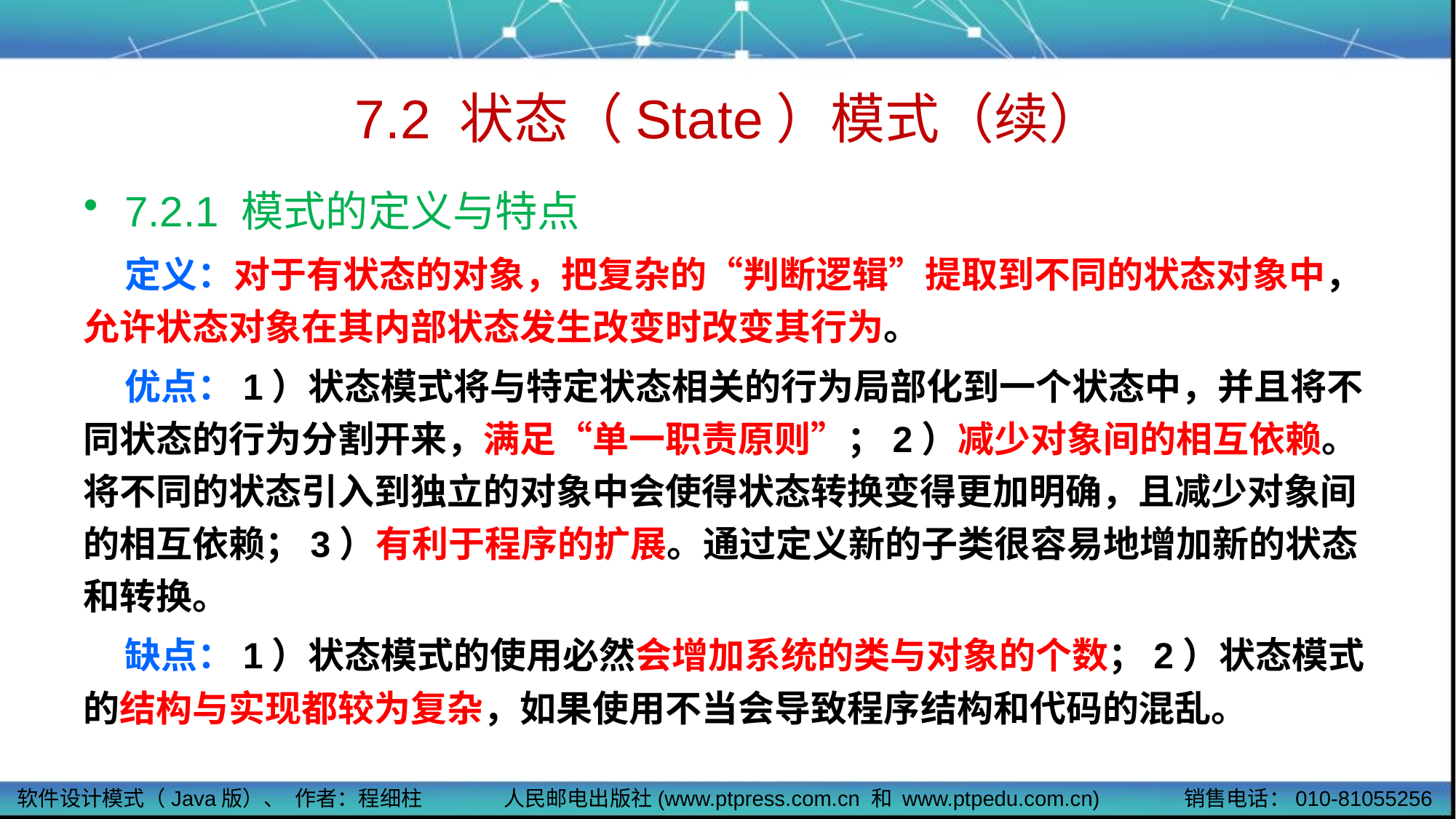

# 7.2 状态（State）模式（续）
7.2.1 模式的定义与特点
    定义：对于有状态的对象，把复杂的“判断逻辑”提取到不同的状态对象中，允许状态对象在其内部状态发生改变时改变其行为。
    优点：1）状态模式将与特定状态相关的行为局部化到一个状态中，并且将不同状态的行为分割开来，满足“单一职责原则”；2）减少对象间的相互依赖。将不同的状态引入到独立的对象中会使得状态转换变得更加明确，且减少对象间的相互依赖；3）有利于程序的扩展。通过定义新的子类很容易地增加新的状态和转换。
    缺点：1）状态模式的使用必然会增加系统的类与对象的个数；2）状态模式的结构与实现都较为复杂，如果使用不当会导致程序结构和代码的混乱。
软件设计模式（Java版）、  作者：程细柱
人民邮电出版社(www.ptpress.com.cn 和 www.ptpedu.com.cn)
销售电话：010-81055256